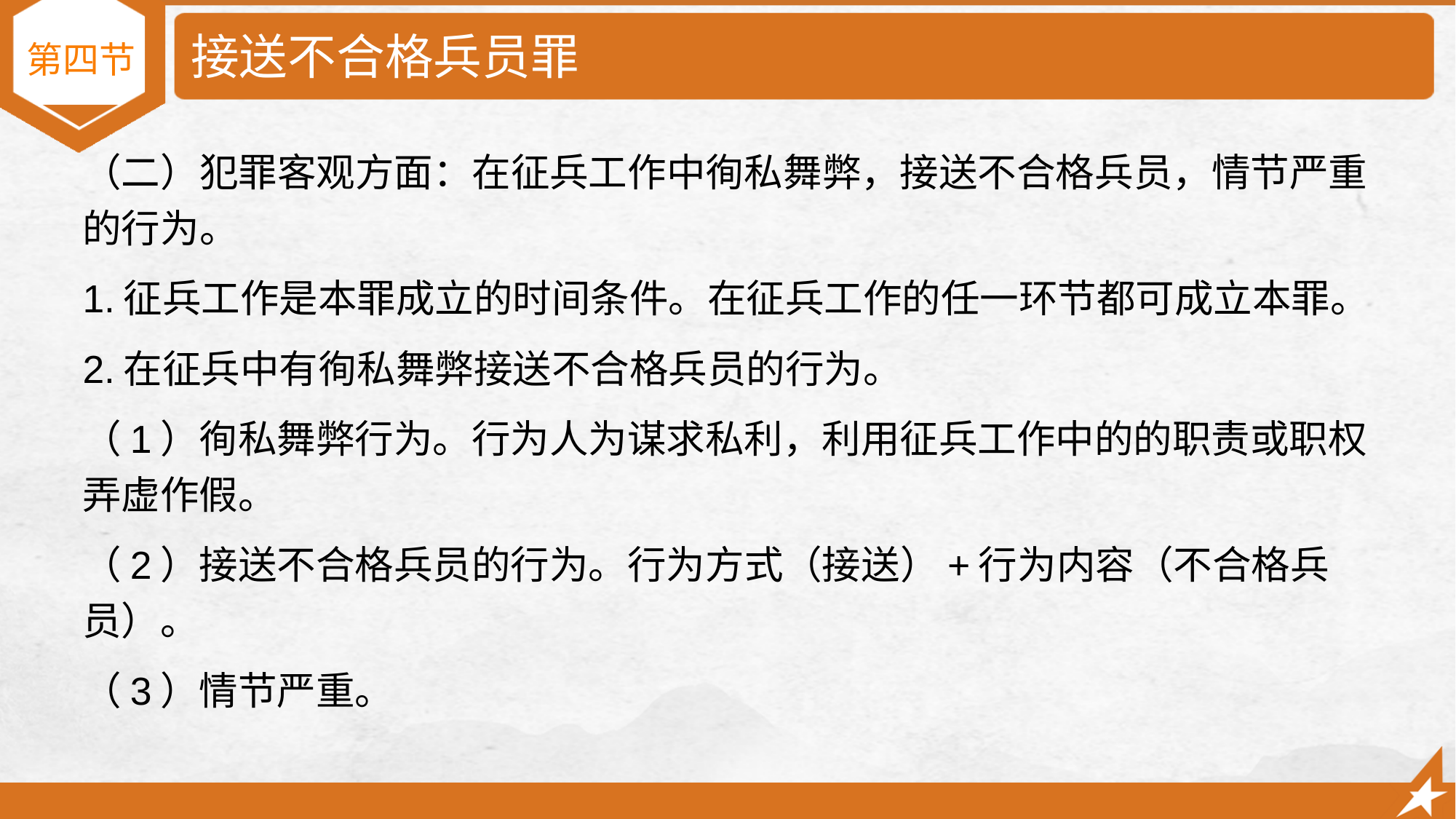

# 接送不合格兵员罪
第四节
（二）犯罪客观方面：在征兵工作中徇私舞弊，接送不合格兵员，情节严重的行为。
1.征兵工作是本罪成立的时间条件。在征兵工作的任一环节都可成立本罪。
2.在征兵中有徇私舞弊接送不合格兵员的行为。
（1）徇私舞弊行为。行为人为谋求私利，利用征兵工作中的的职责或职权弄虚作假。
（2）接送不合格兵员的行为。行为方式（接送）+行为内容（不合格兵员）。
（3）情节严重。